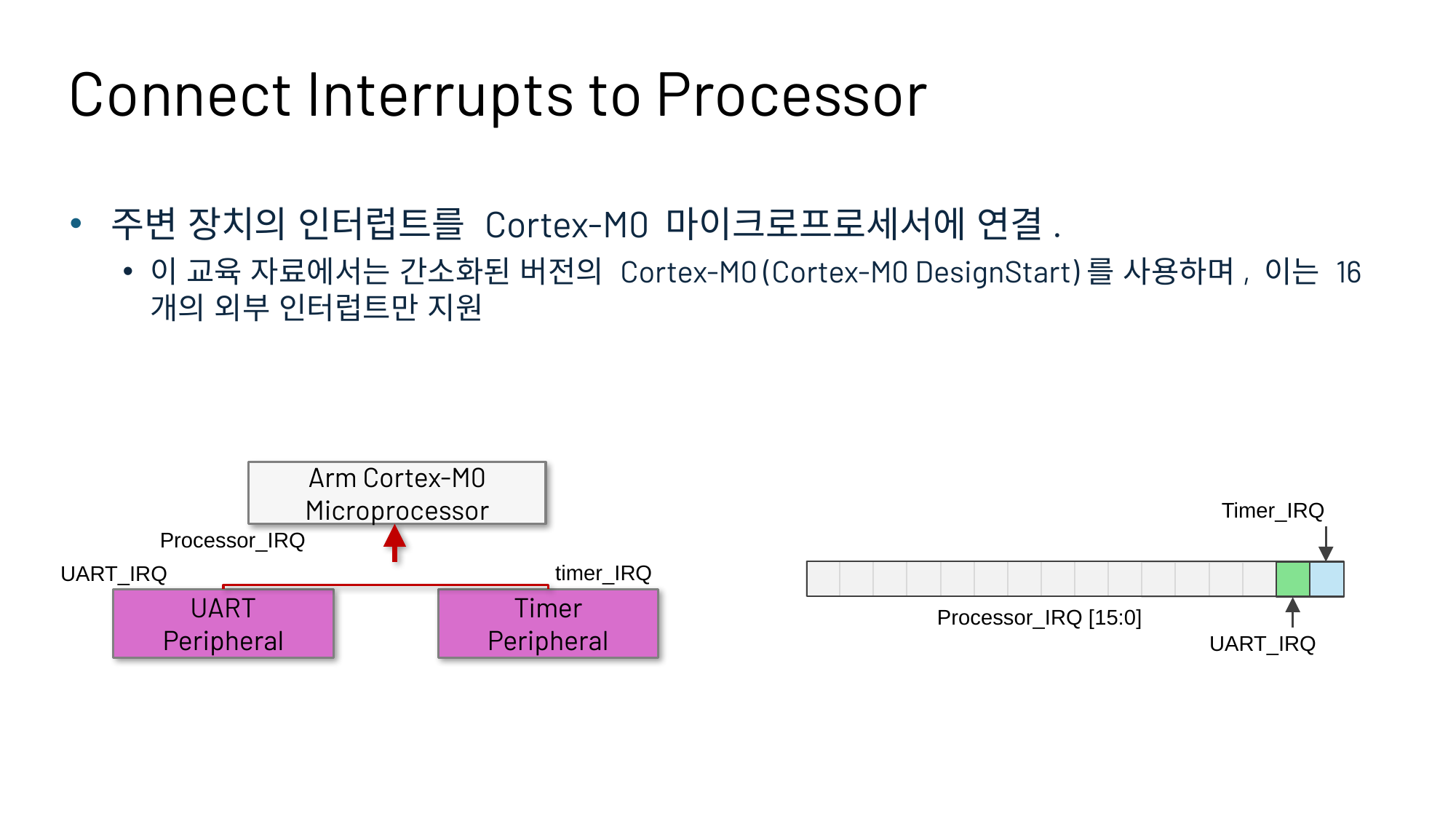

# Connect Interrupts to Processor
주변 장치의 인터럽트를 Cortex-M0 마이크로프로세서에 연결.
이 교육 자료에서는 간소화된 버전의 Cortex-M0 (Cortex-M0 DesignStart)를 사용하며, 이는 16개의 외부 인터럽트만 지원
Arm Cortex-M0
Microprocessor
Timer_IRQ
Processor_IRQ
timer_IRQ
UART_IRQ

UART
Peripheral
Timer
Peripheral
Processor_IRQ [15:0]
UART_IRQ